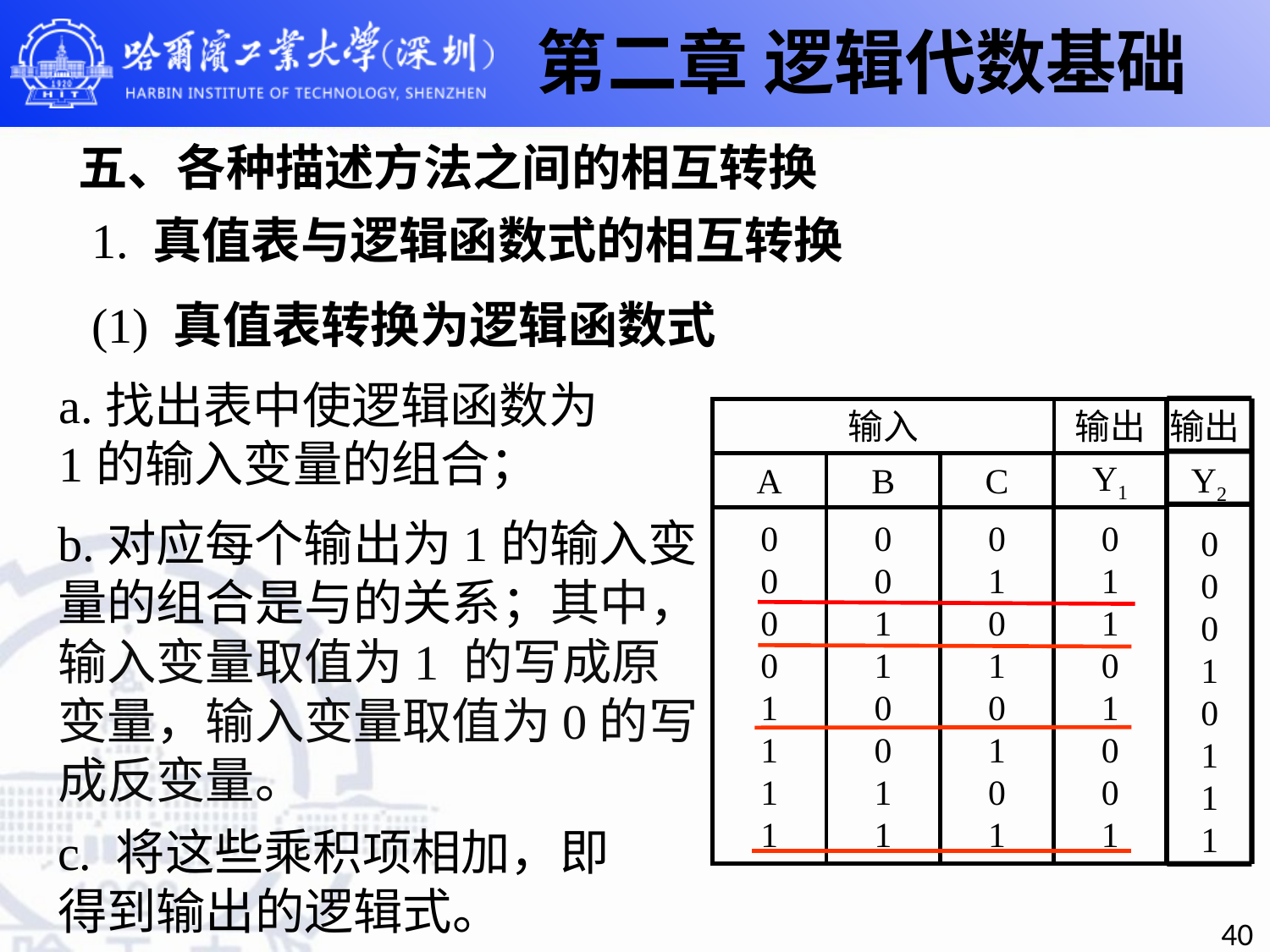

第二章 逻辑代数基础
五、各种描述方法之间的相互转换
1. 真值表与逻辑函数式的相互转换
(1) 真值表转换为逻辑函数式
a.找出表中使逻辑函数为
1的输入变量的组合；
输入

输出

A

B

C

Y1

0
0
0
0
1
1
1
1

0
0
1
1
0
0
1
1

0
1
0
1
0
1
0
1

0
1
1
0
1
0
0
1

输出

Y2

0
0
0
1
0
1
1
1

b.对应每个输出为1的输入变量的组合是与的关系；其中，输入变量取值为1 的写成原变量，输入变量取值为0的写成反变量。
c. 将这些乘积项相加，即得到输出的逻辑式。